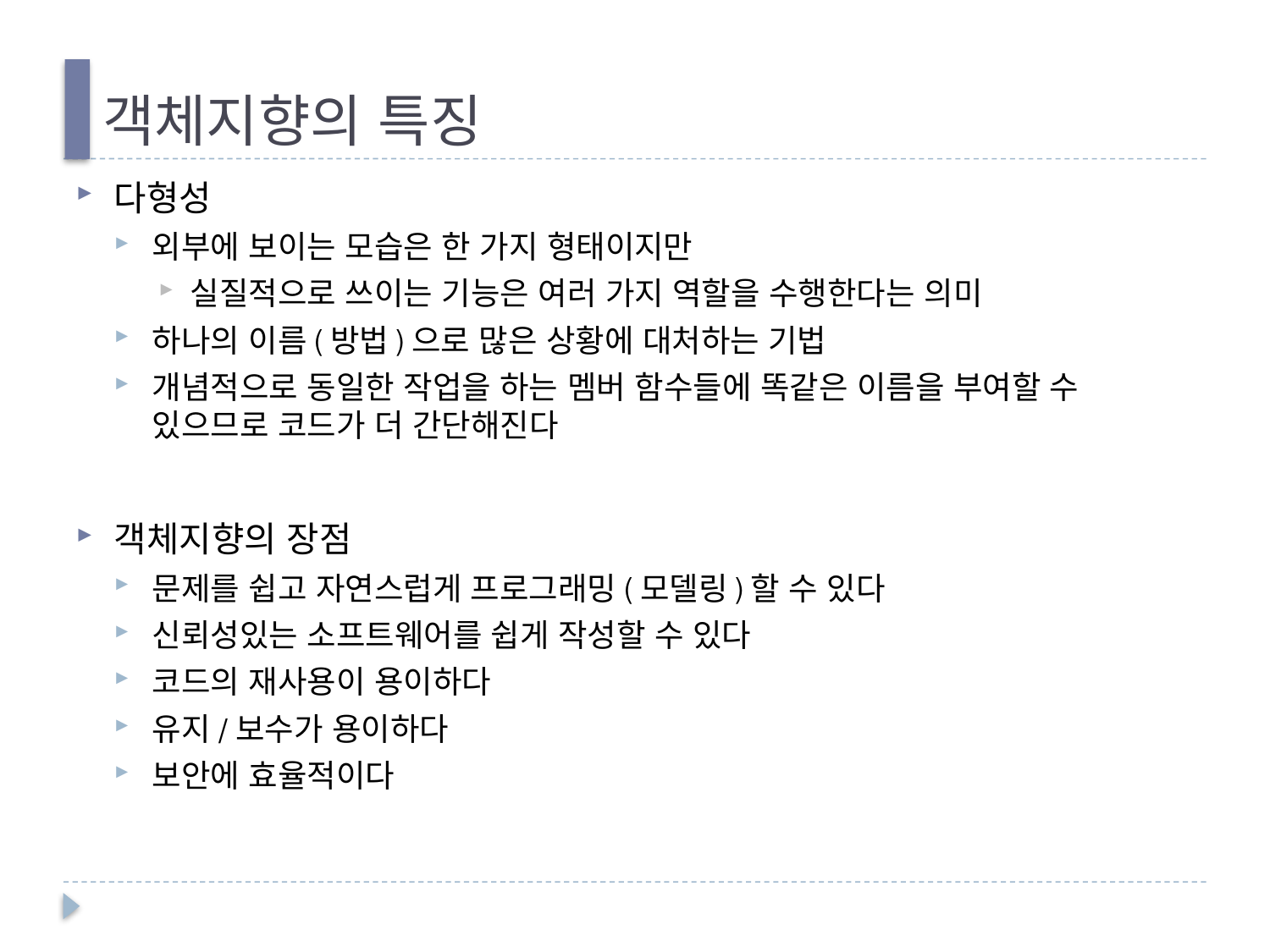

# 객체지향의 특징
다형성
외부에 보이는 모습은 한 가지 형태이지만
실질적으로 쓰이는 기능은 여러 가지 역할을 수행한다는 의미
하나의 이름(방법)으로 많은 상황에 대처하는 기법
개념적으로 동일한 작업을 하는 멤버 함수들에 똑같은 이름을 부여할 수 있으므로 코드가 더 간단해진다

객체지향의 장점
문제를 쉽고 자연스럽게 프로그래밍(모델링)할 수 있다
신뢰성있는 소프트웨어를 쉽게 작성할 수 있다
코드의 재사용이 용이하다
유지/보수가 용이하다
보안에 효율적이다